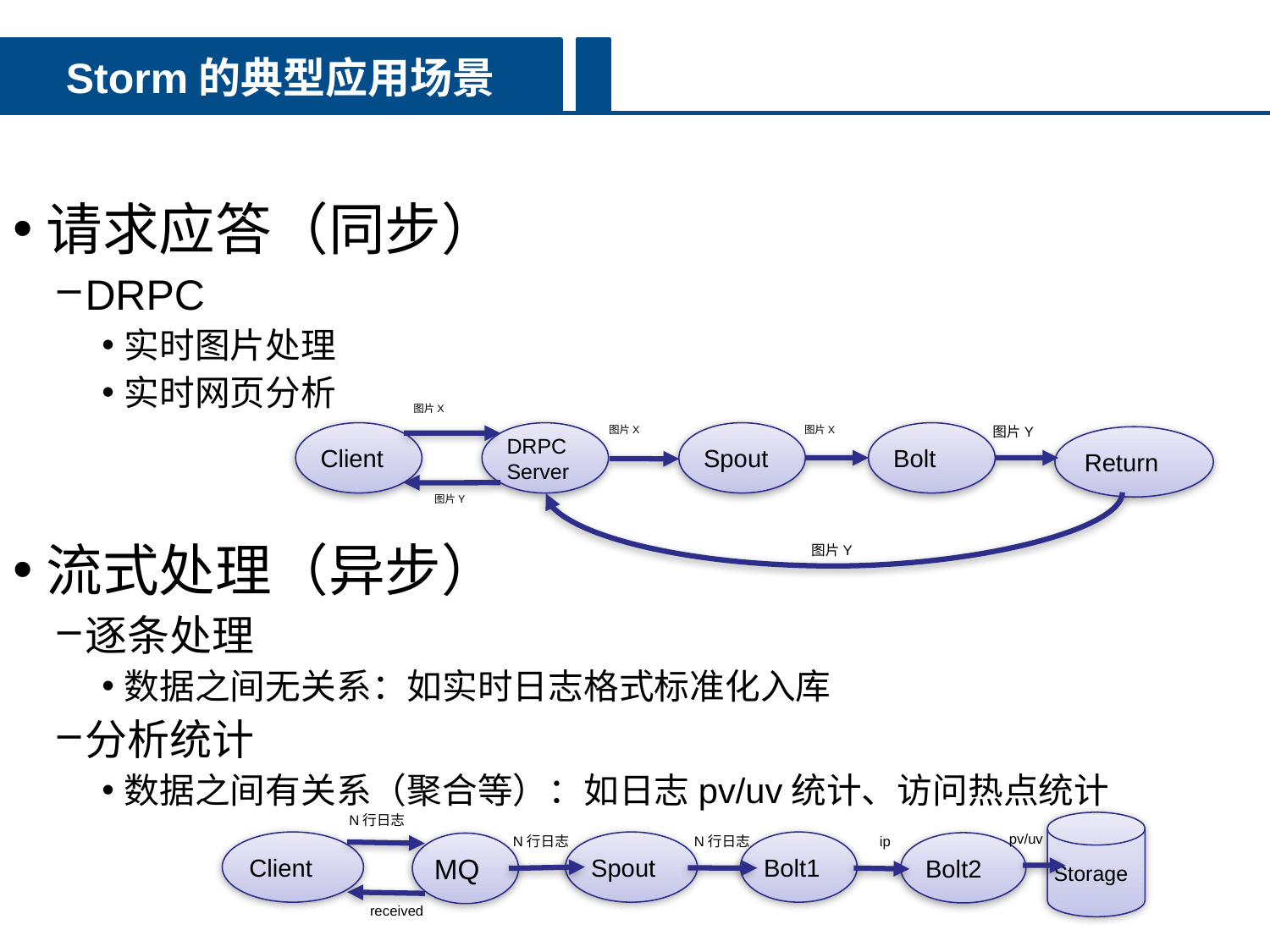

Storm的典型应用场景

请求应答（同步）
DRPC
实时图片处理
实时网页分析

流式处理（异步）
逐条处理
数据之间无关系：如实时日志格式标准化入库
分析统计
数据之间有关系（聚合等）：如日志pv/uv统计、访问热点统计
图片X

图片X

图片X

图片Y

Client

DRPC
Server

Spout

Bolt

Return

图片Y

图片Y
N行日志

Storage
pv/uv

N行日志

N行日志

ip

MQ

Client

Spout

Bolt1

Bolt2

received